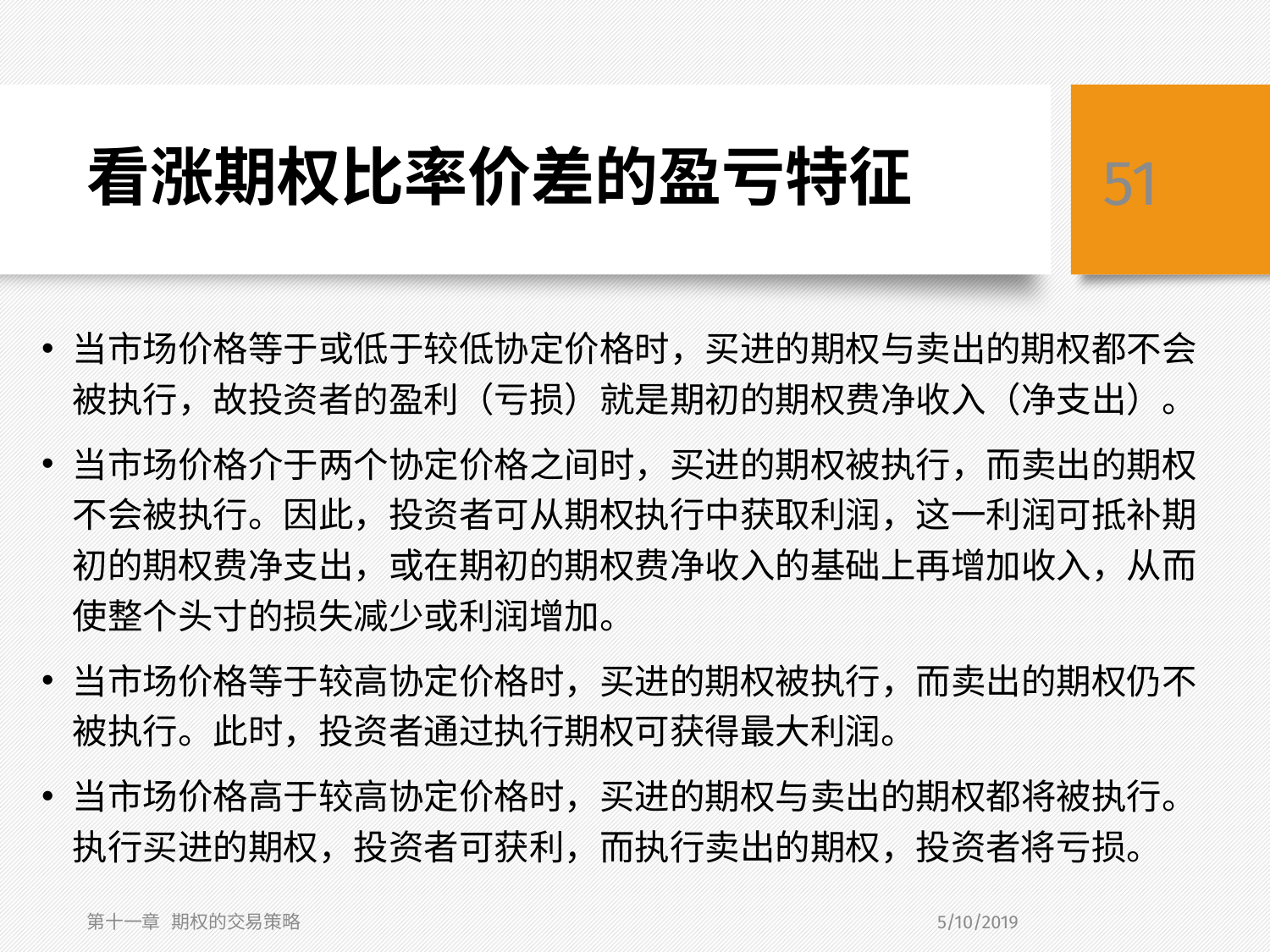

# 看涨期权比率价差的盈亏特征
51
当市场价格等于或低于较低协定价格时，买进的期权与卖出的期权都不会被执行，故投资者的盈利（亏损）就是期初的期权费净收入（净支出）。
当市场价格介于两个协定价格之间时，买进的期权被执行，而卖出的期权不会被执行。因此，投资者可从期权执行中获取利润，这一利润可抵补期初的期权费净支出，或在期初的期权费净收入的基础上再增加收入，从而使整个头寸的损失减少或利润增加。
当市场价格等于较高协定价格时，买进的期权被执行，而卖出的期权仍不被执行。此时，投资者通过执行期权可获得最大利润。
当市场价格高于较高协定价格时，买进的期权与卖出的期权都将被执行。执行买进的期权，投资者可获利，而执行卖出的期权，投资者将亏损。

5/10/2019
第十一章  期权的交易策略